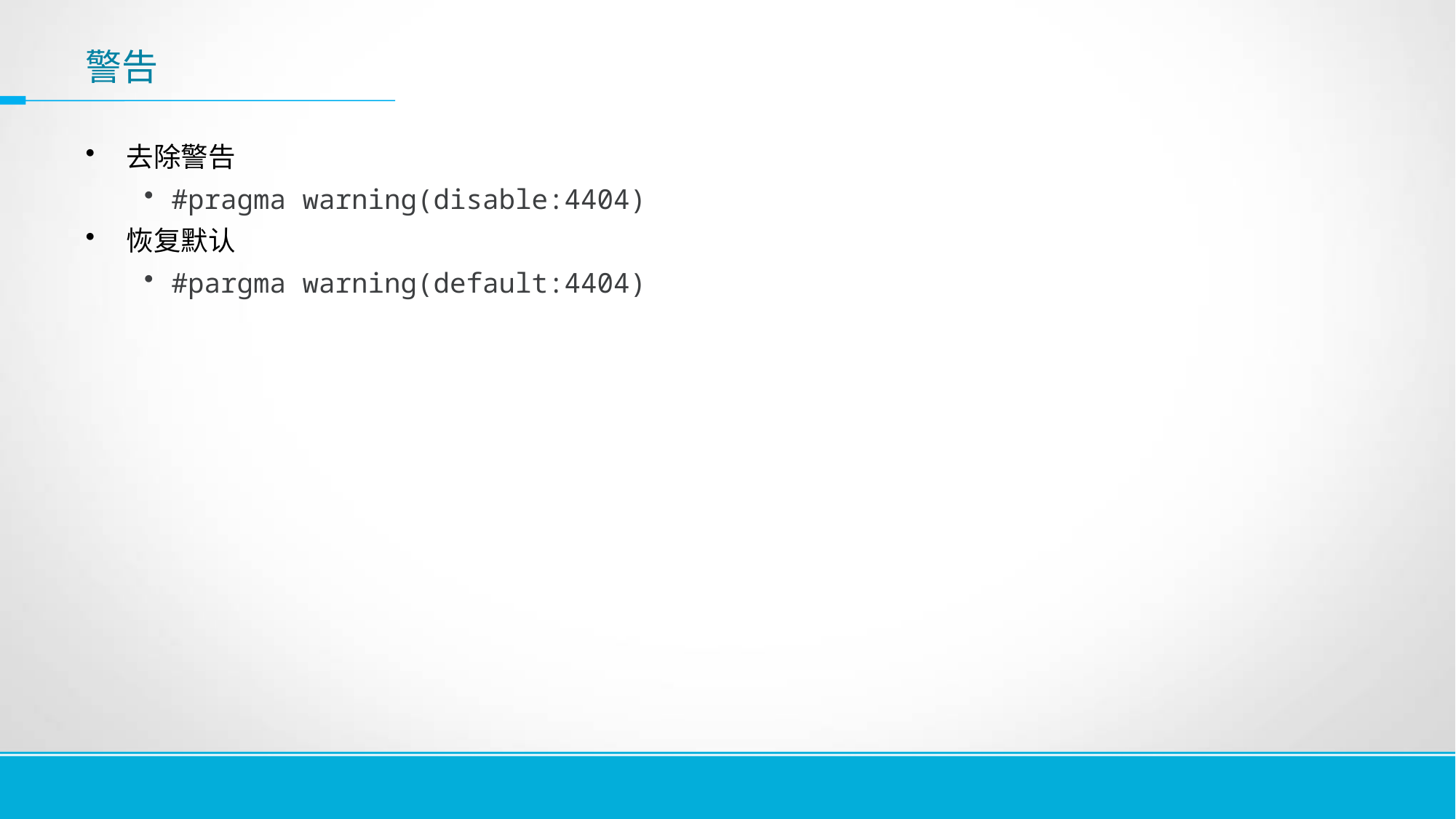

# 警告
去除警告
#pragma warning(disable:4404)
恢复默认
#pargma warning(default:4404)